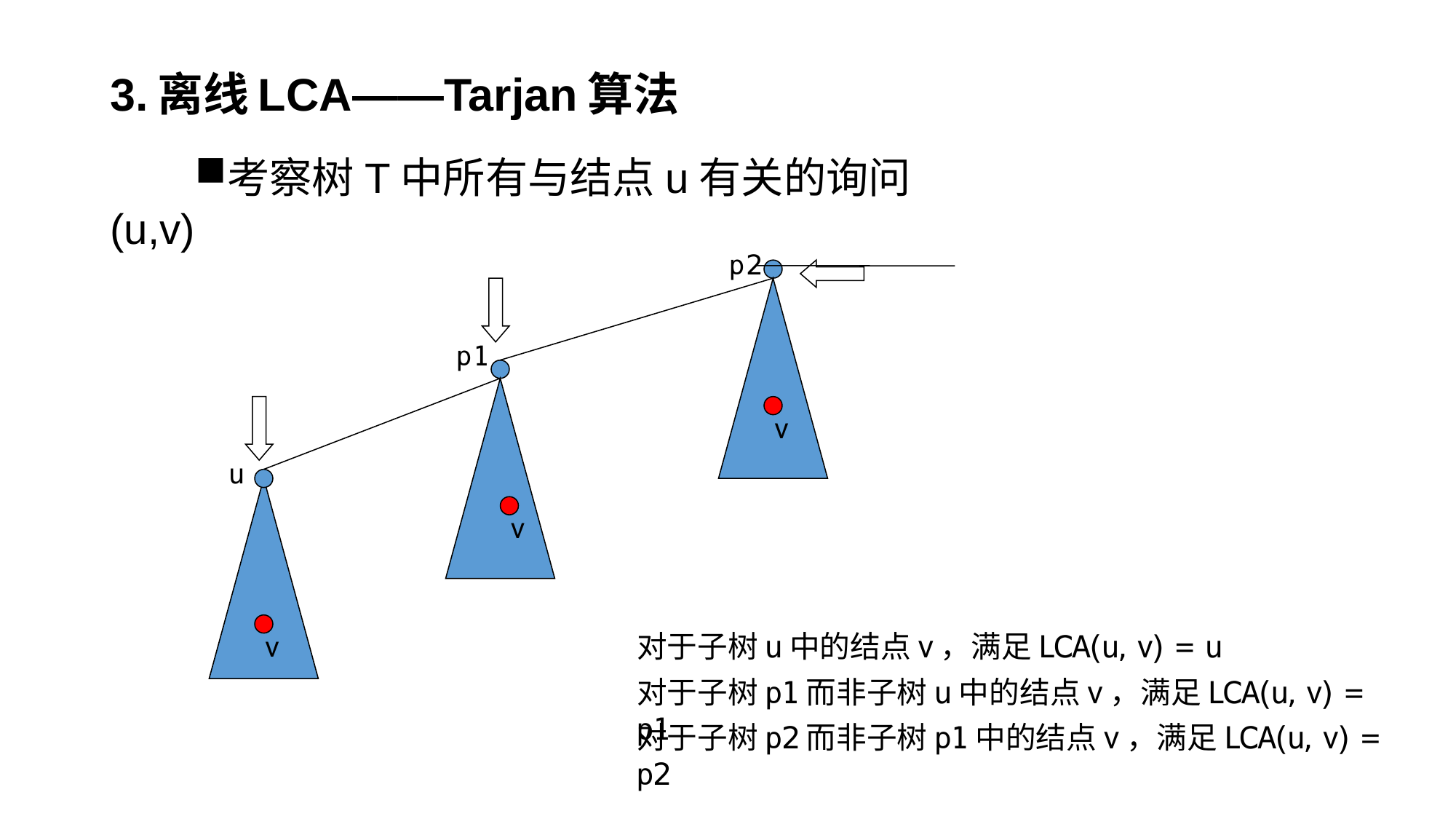

# 3.离线LCA——Tarjan算法
考察树T中所有与结点u有关的询问(u,v)
p2

p1

v
u

v

v
对于子树u中的结点v，满足LCA(u, v) = u
对于子树p1而非子树u中的结点v，满足LCA(u, v) = p1
对于子树p2而非子树p1中的结点v，满足LCA(u, v) = p2